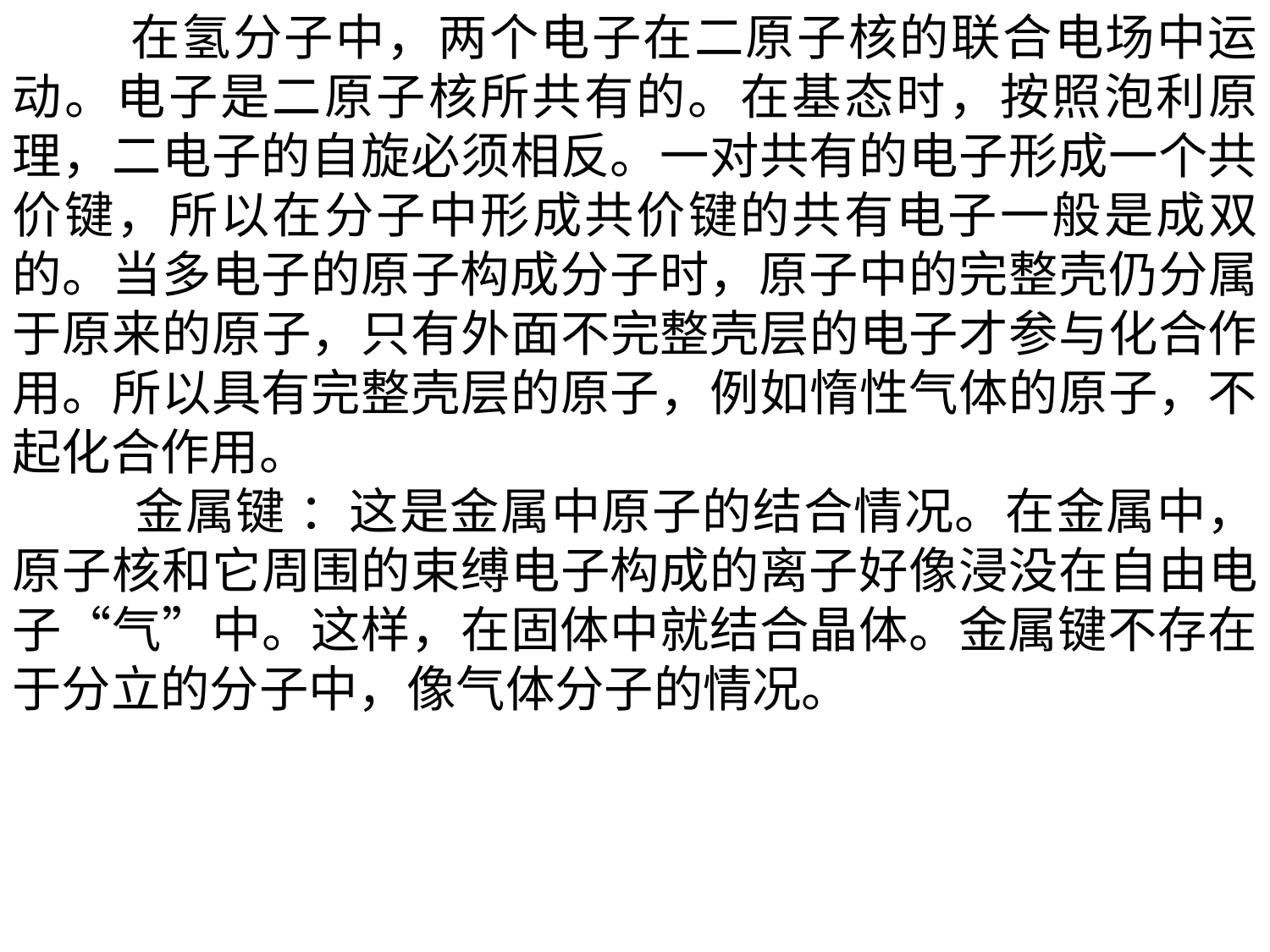

在氢分子中，两个电子在二原子核的联合电场中运动。电子是二原子核所共有的。在基态时，按照泡利原理，二电子的自旋必须相反。一对共有的电子形成一个共价键，所以在分子中形成共价键的共有电子一般是成双的。当多电子的原子构成分子时，原子中的完整壳仍分属于原来的原子，只有外面不完整壳层的电子才参与化合作用。所以具有完整壳层的原子，例如惰性气体的原子，不起化合作用。
         金属键 ：这是金属中原子的结合情况。在金属中，原子核和它周围的束缚电子构成的离子好像浸没在自由电子“气”中。这样，在固体中就结合晶体。金属键不存在于分立的分子中，像气体分子的情况。